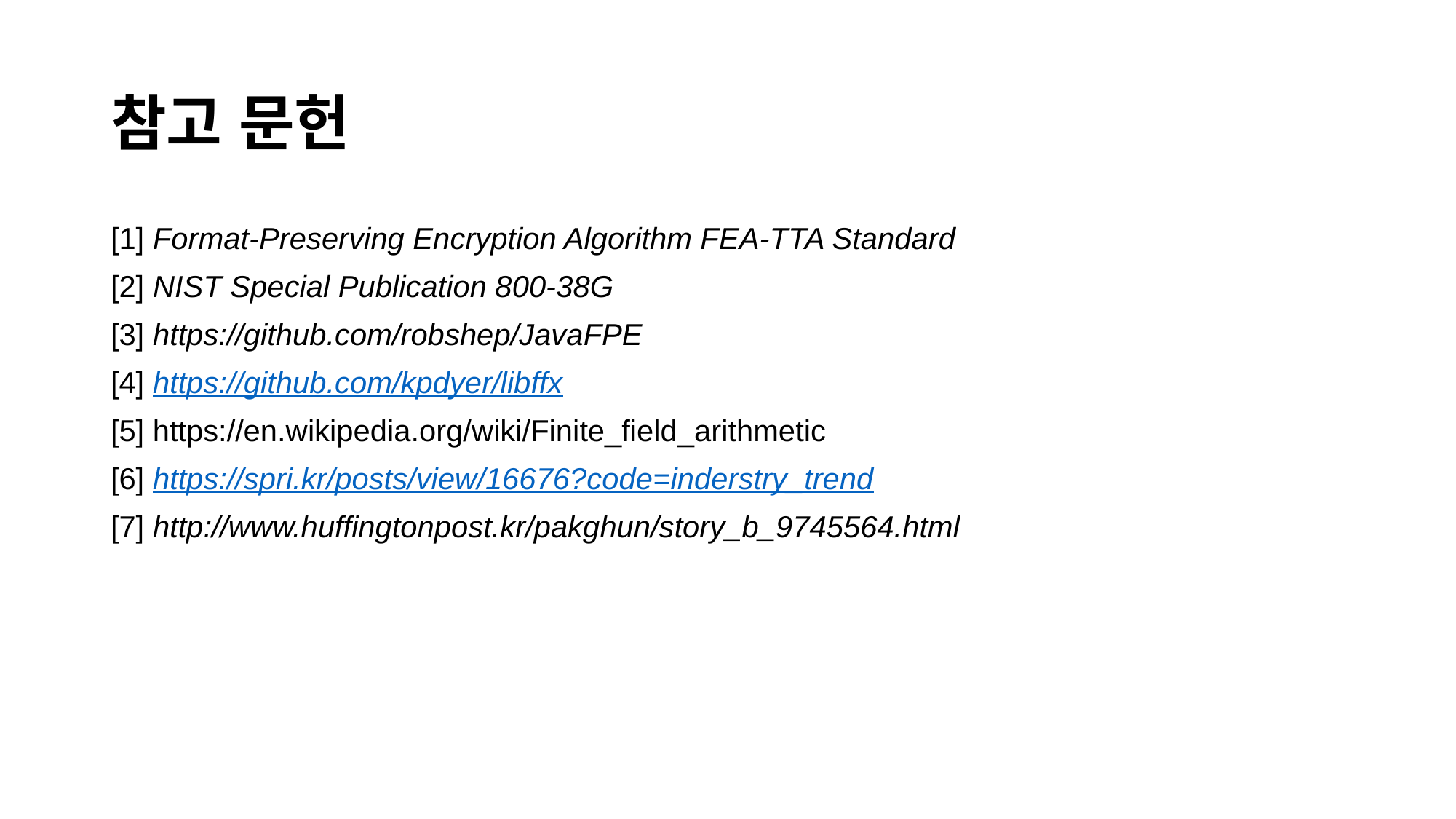

참고 문헌
[1] Format-Preserving Encryption Algorithm FEA-TTA Standard
[2] NIST Special Publication 800-38G
[3] https://github.com/robshep/JavaFPE
[4] https://github.com/kpdyer/libffx
[5] https://en.wikipedia.org/wiki/Finite_field_arithmetic
[6] https://spri.kr/posts/view/16676?code=inderstry_trend
[7] http://www.huffingtonpost.kr/pakghun/story_b_9745564.html